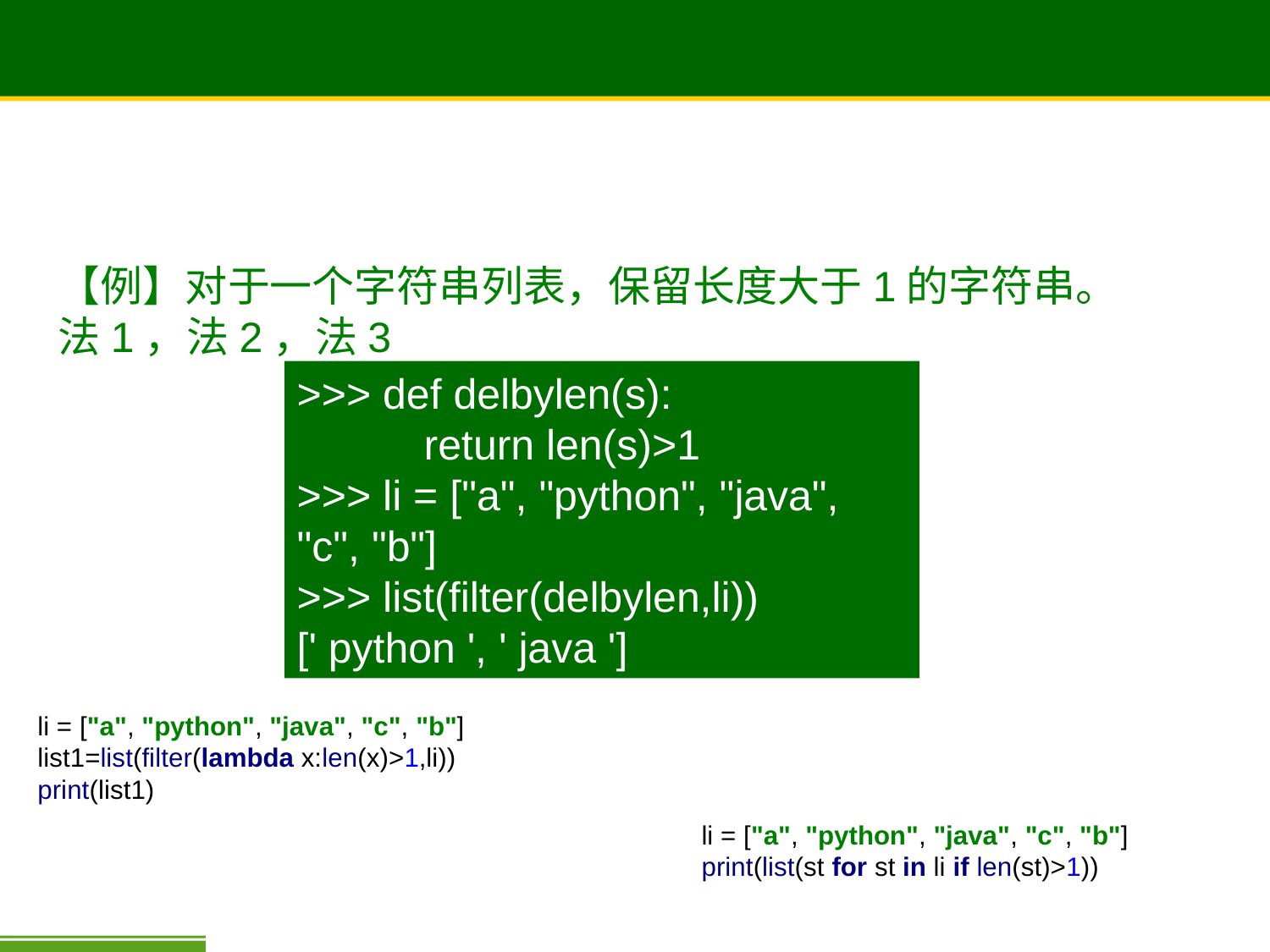

【例】对于一个字符串列表，保留长度大于1的字符串。法1，法2，法3
>>> def delbylen(s):
	return len(s)>1
>>> li = ["a", "python", "java", "c", "b"]
>>> list(filter(delbylen,li))
[' python ', ' java ']
li = ["a", "python", "java", "c", "b"]
list1=list(filter(lambda x:len(x)>1,li))
print(list1)
li = ["a", "python", "java", "c", "b"]
print(list(st for st in li if len(st)>1))